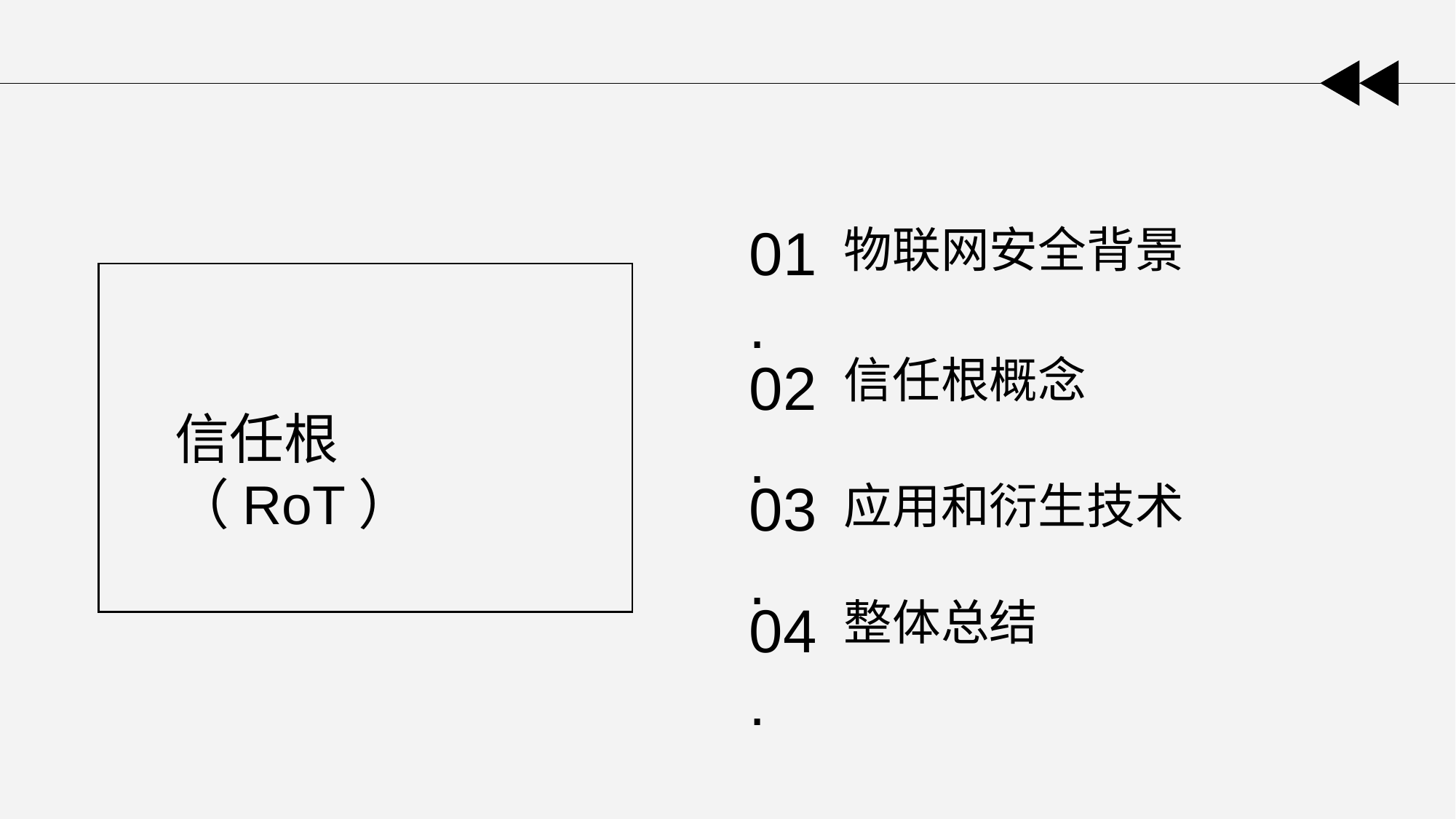

01.
物联网安全背景

信任根概念
02.
信任根（RoT）
03.
应用和衍生技术
04.
整体总结